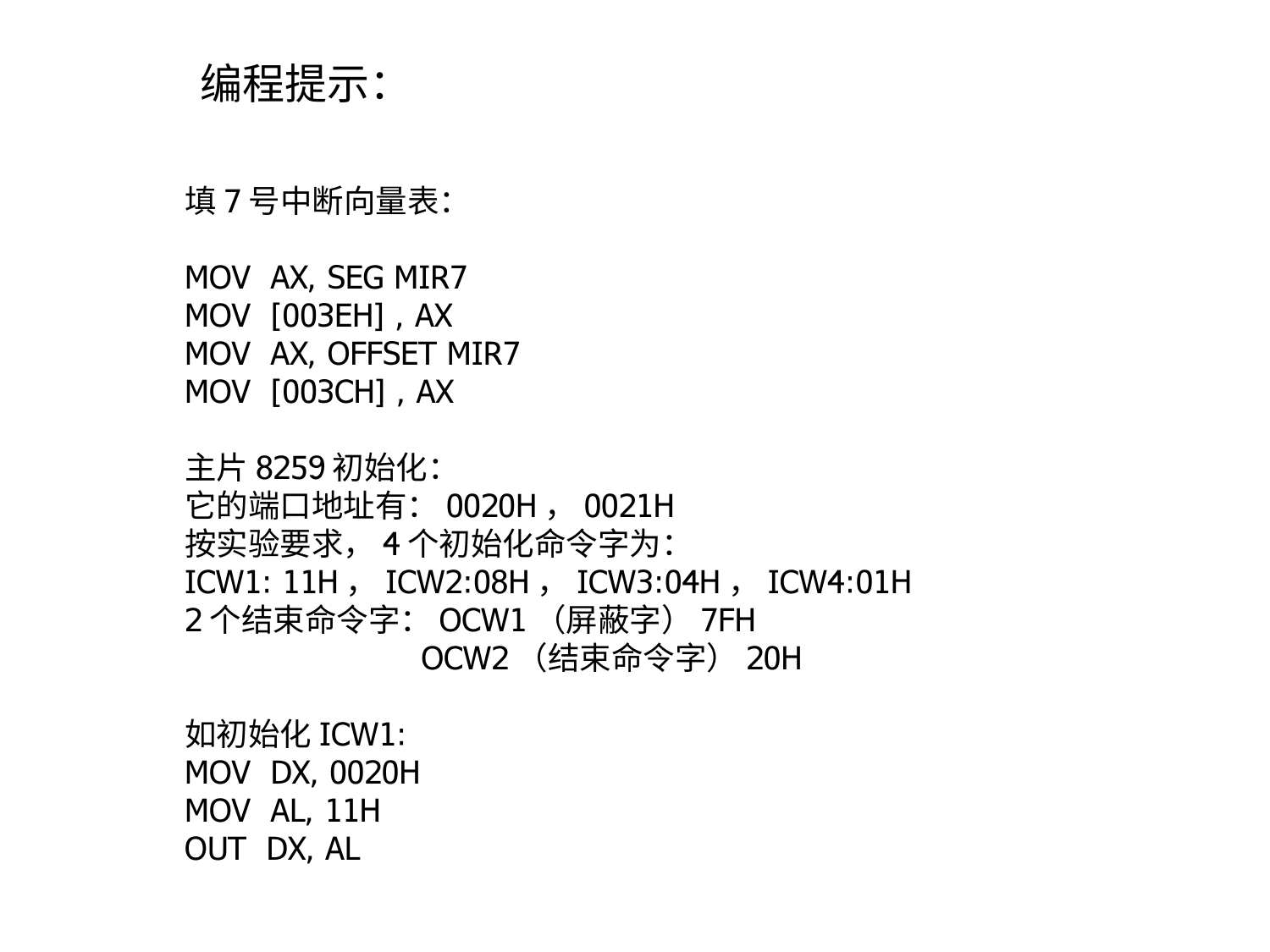

编程提示：
填7号中断向量表：

MOV  AX, SEG MIR7
MOV  [003EH] , AX
MOV  AX, OFFSET MIR7
MOV  [003CH] , AX

主片8259初始化：
它的端口地址有：0020H，0021H
按实验要求，4个初始化命令字为：
ICW1: 11H，ICW2:08H，ICW3:04H，ICW4:01H
2个结束命令字：OCW1（屏蔽字）7FH
		  OCW2（结束命令字）20H

如初始化ICW1:
MOV  DX, 0020H
MOV  AL, 11H
OUT  DX, AL